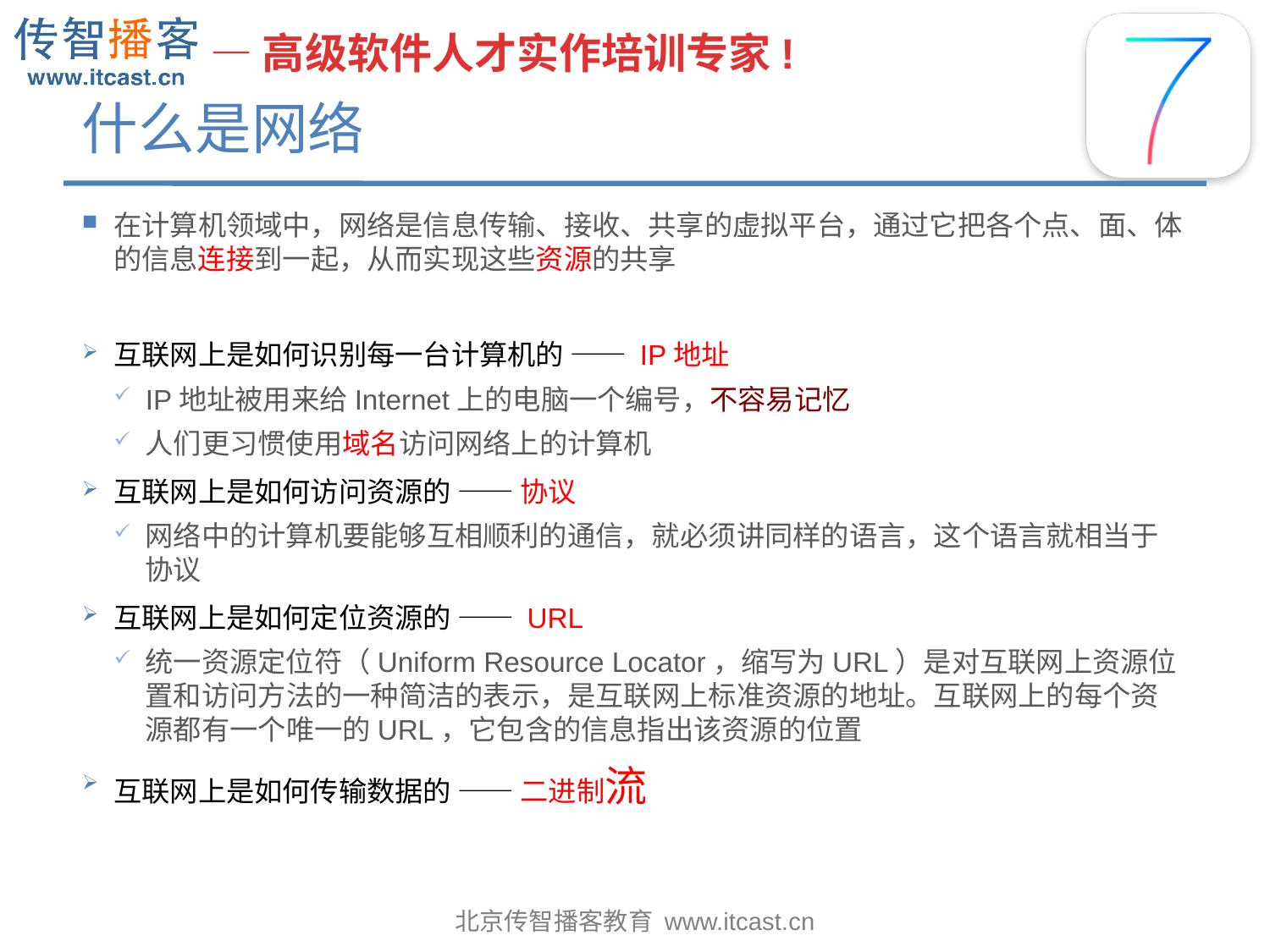

# 什么是网络
在计算机领域中，网络是信息传输、接收、共享的虚拟平台，通过它把各个点、面、体的信息连接到一起，从而实现这些资源的共享

互联网上是如何识别每一台计算机的 —— IP地址
IP地址被用来给Internet上的电脑一个编号，不容易记忆
人们更习惯使用域名访问网络上的计算机
互联网上是如何访问资源的 —— 协议
网络中的计算机要能够互相顺利的通信，就必须讲同样的语言，这个语言就相当于协议
互联网上是如何定位资源的 —— URL
统一资源定位符（Uniform Resource Locator，缩写为URL）是对互联网上资源位置和访问方法的一种简洁的表示，是互联网上标准资源的地址。互联网上的每个资源都有一个唯一的URL，它包含的信息指出该资源的位置
互联网上是如何传输数据的 —— 二进制流